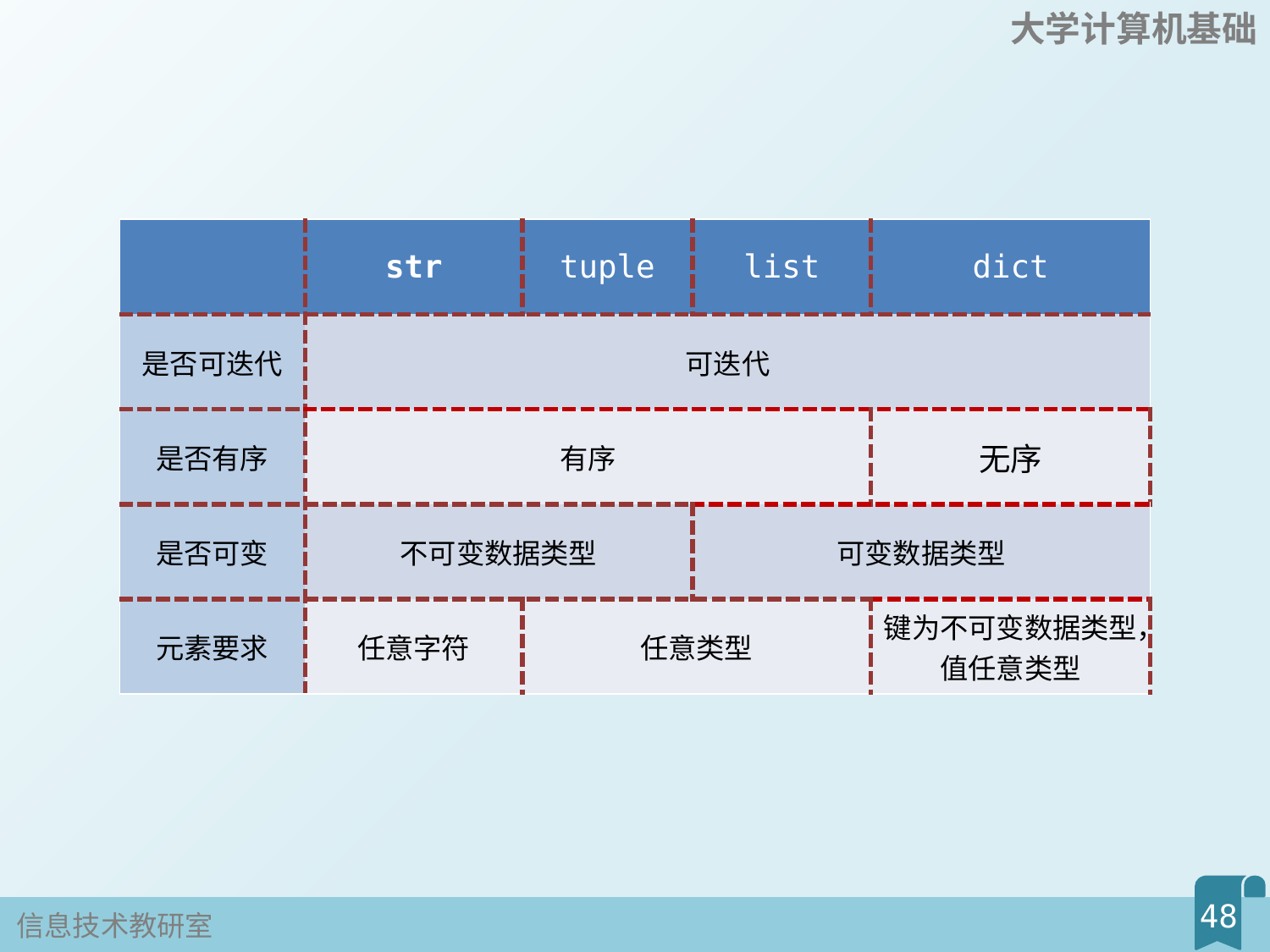

|  | str | tuple | list | dict |
| --- | --- | --- | --- | --- |
| 是否可迭代 | 可迭代 |  |  |  |
| 是否有序 | 有序 |  |  | 无序 |
| 是否可变 | 不可变数据类型 |  | 可变数据类型 |  |
| 元素要求 | 任意字符 | 任意类型 |  | 键为不可变数据类型，值任意类型 |
48